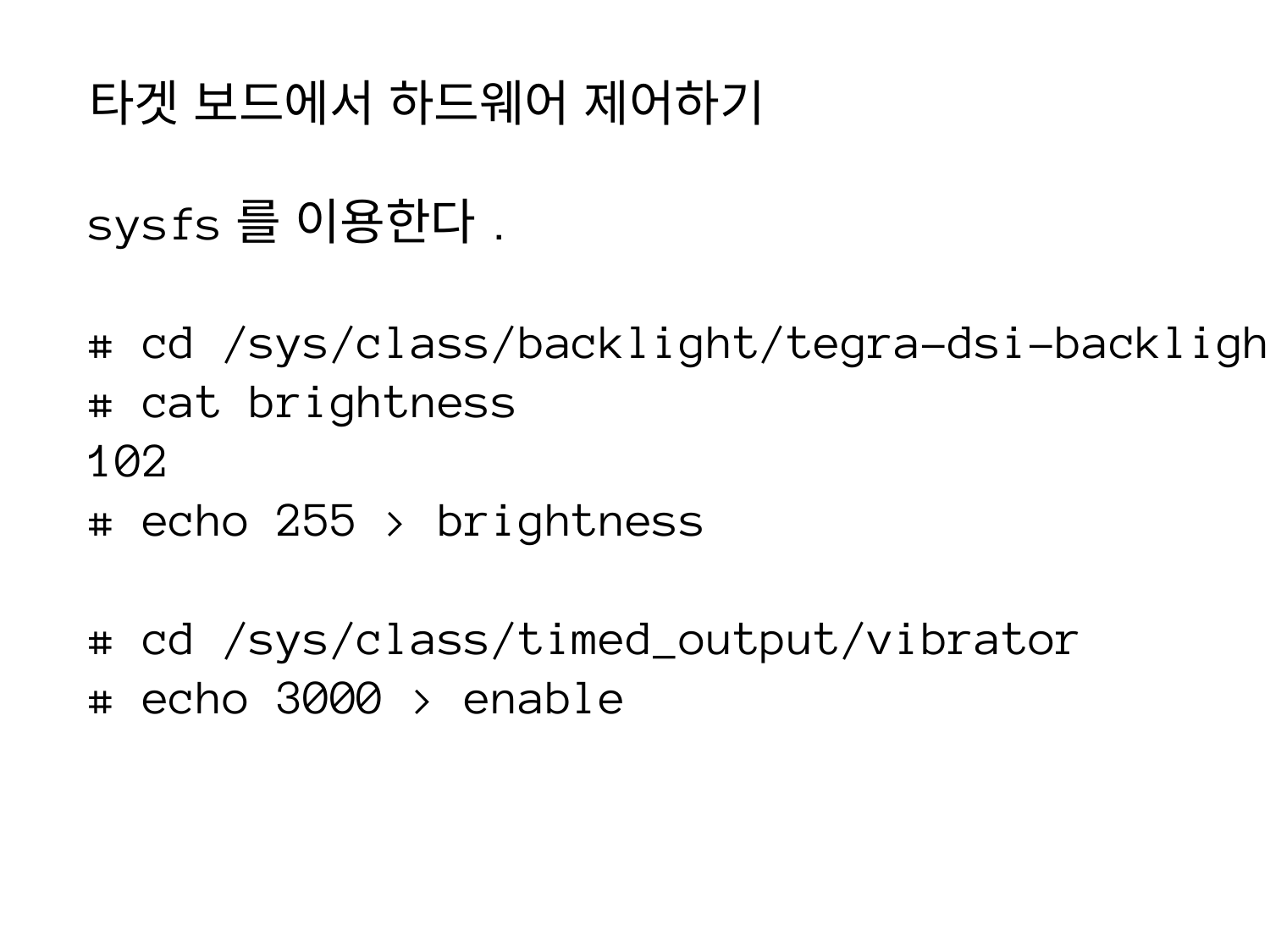

타겟 보드에서 하드웨어 제어하기

sysfs를 이용한다.

# cd /sys/class/backlight/tegra-dsi-backlight.0
# cat brightness
102
# echo 255 > brightness

# cd /sys/class/timed_output/vibrator
# echo 3000 > enable